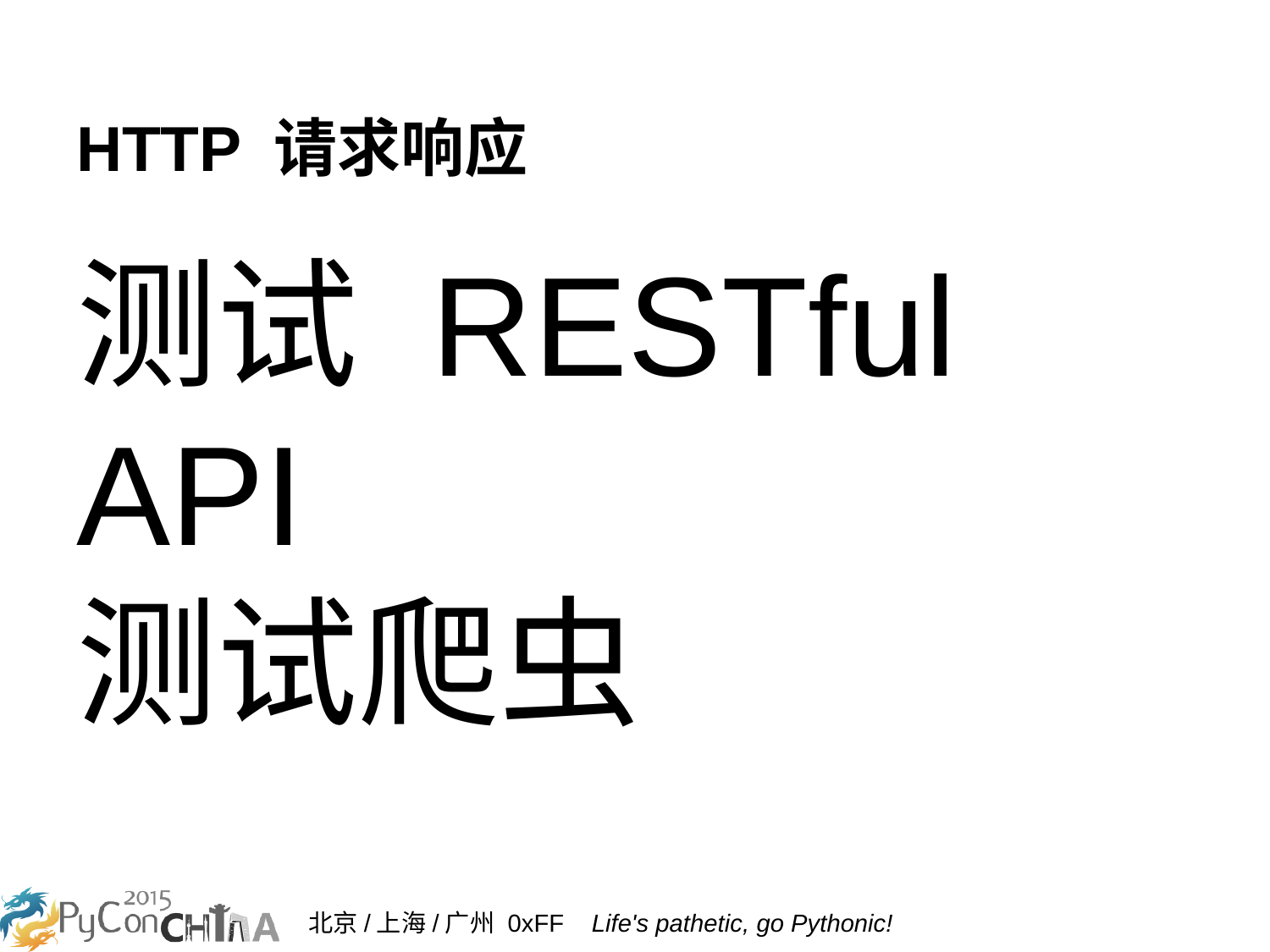

# HTTP 请求响应
测试 RESTful API
测试爬虫